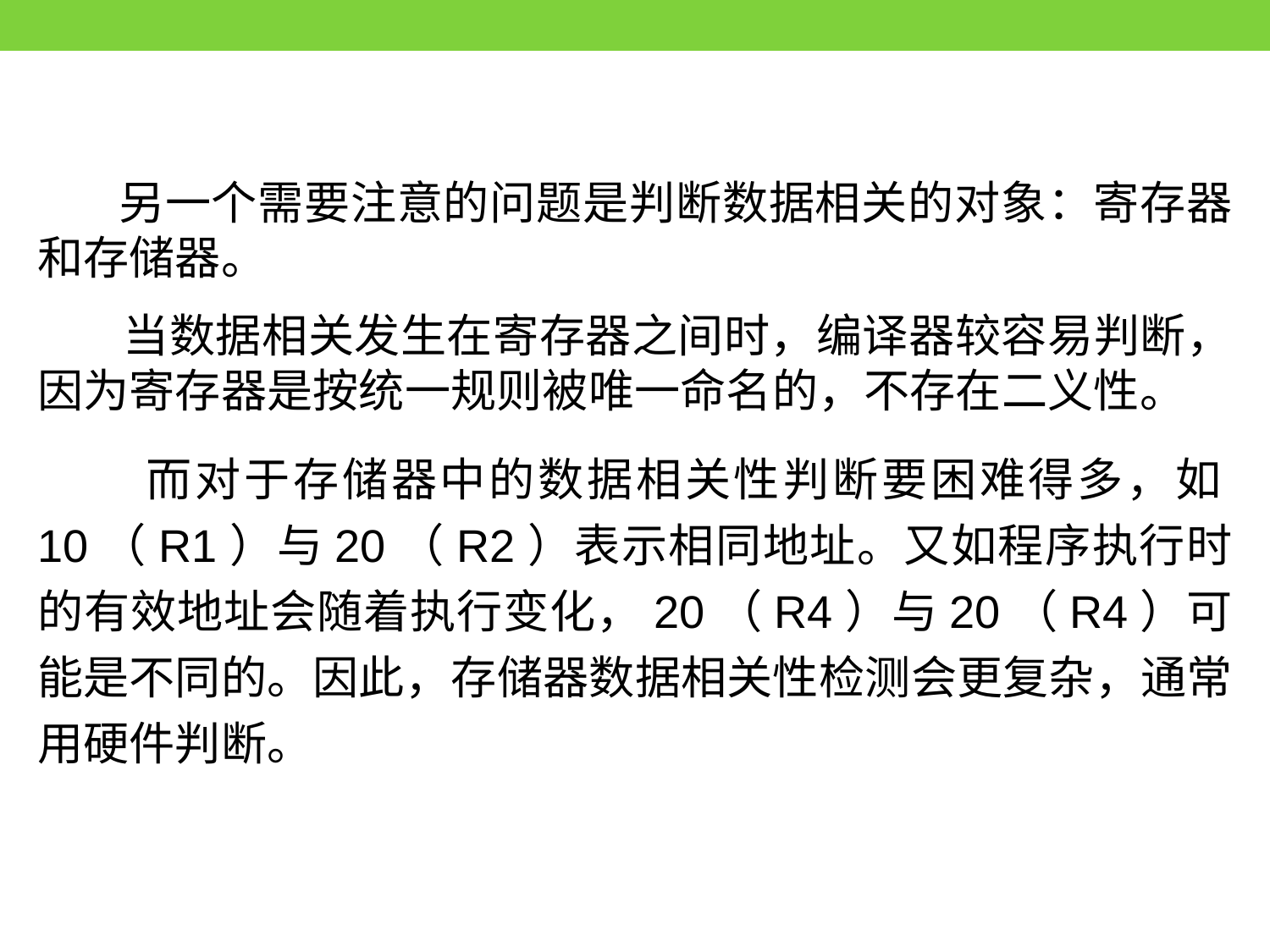

8
       另一个需要注意的问题是判断数据相关的对象：寄存器和存储器。
       当数据相关发生在寄存器之间时，编译器较容易判断，因为寄存器是按统一规则被唯一命名的，不存在二义性。
       而对于存储器中的数据相关性判断要困难得多，如10（R1）与20（R2）表示相同地址。又如程序执行时的有效地址会随着执行变化，20（R4）与20（R4）可能是不同的。因此，存储器数据相关性检测会更复杂，通常用硬件判断。